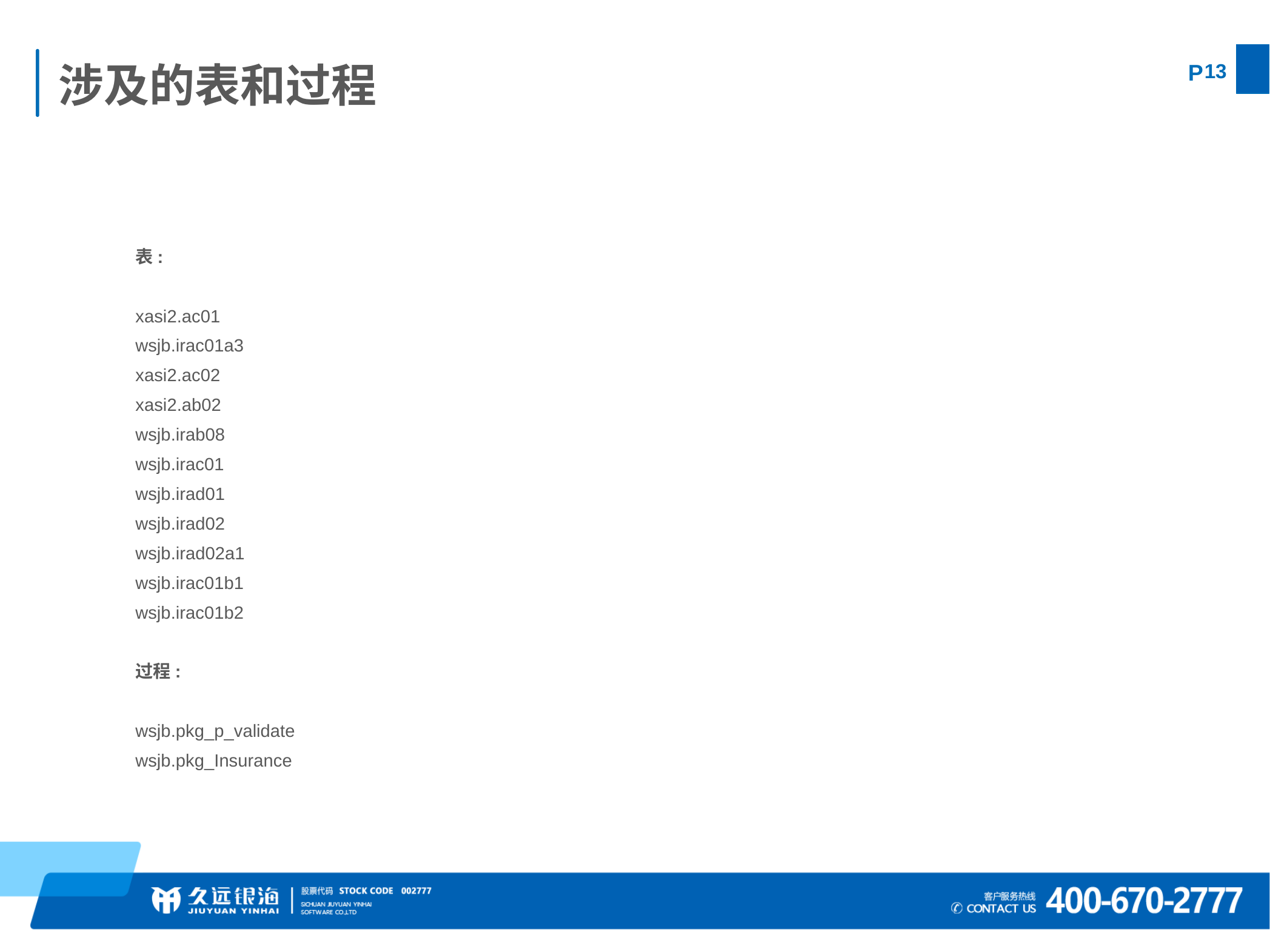

涉及的表和过程
表:

xasi2.ac01
wsjb.irac01a3
xasi2.ac02
xasi2.ab02
wsjb.irab08
wsjb.irac01
wsjb.irad01
wsjb.irad02
wsjb.irad02a1
wsjb.irac01b1
wsjb.irac01b2

过程:

wsjb.pkg_p_validate
wsjb.pkg_Insurance